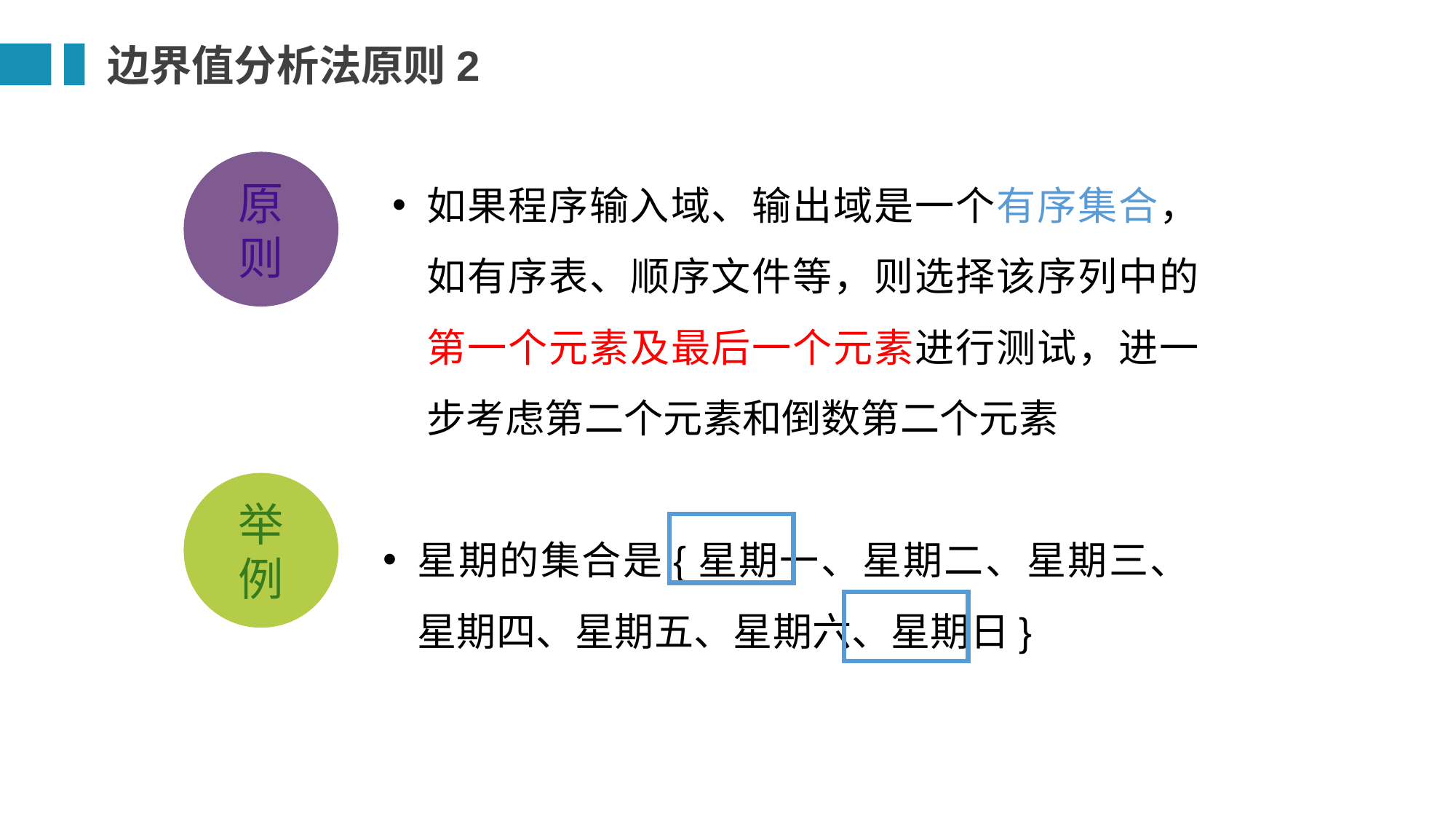

边界值分析法原则2

原
则
如果程序输入域、输出域是一个有序集合，如有序表、顺序文件等，则选择该序列中的第一个元素及最后一个元素进行测试，进一步考虑第二个元素和倒数第二个元素
举
例
星期的集合是{星期一、星期二、星期三、星期四、星期五、星期六、星期日}

52